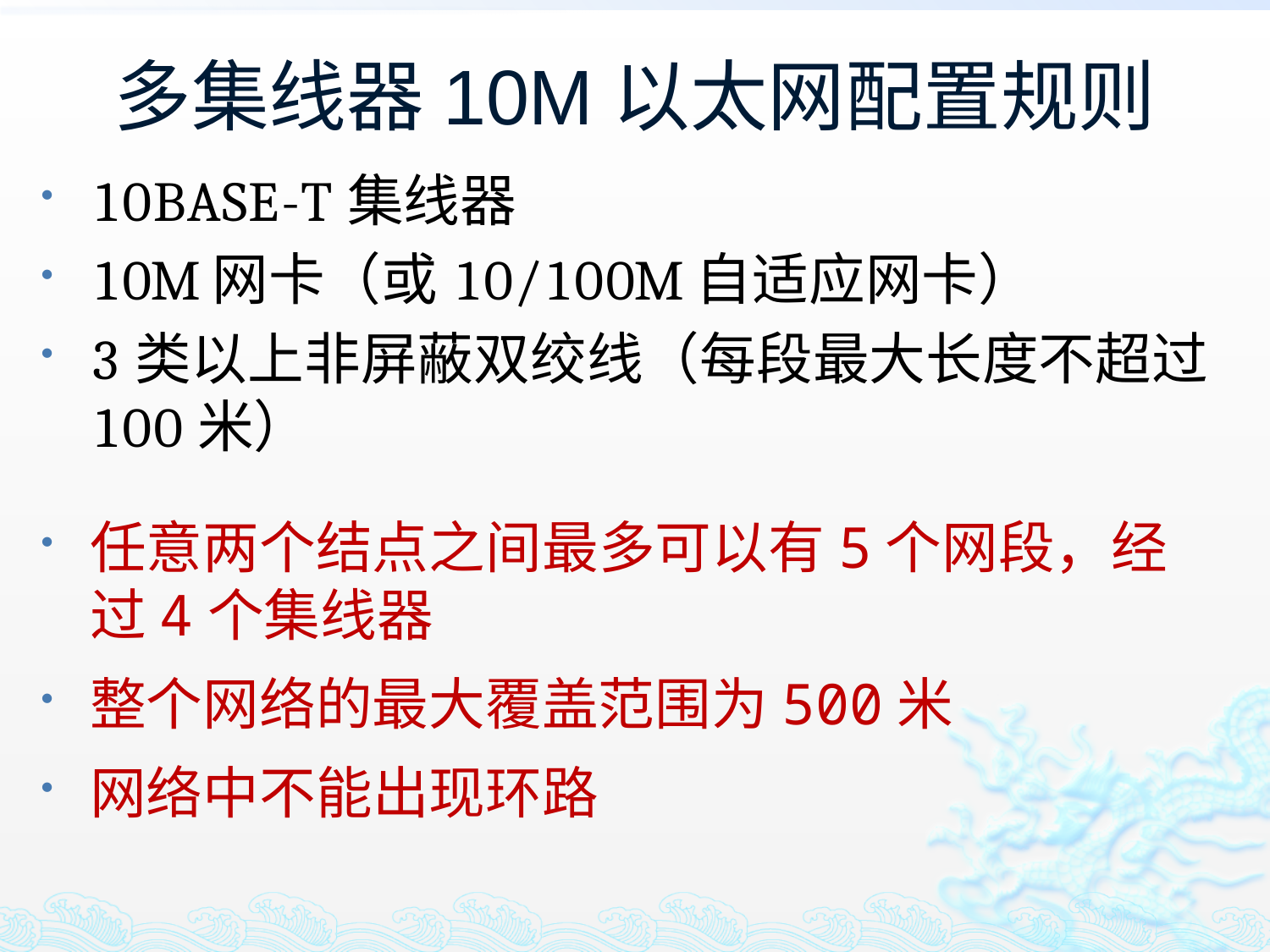

# 多集线器10M以太网配置规则
10BASE-T集线器
10M网卡（或10/100M自适应网卡）
3类以上非屏蔽双绞线（每段最大长度不超过100米）
任意两个结点之间最多可以有5个网段，经过4个集线器
整个网络的最大覆盖范围为500米
网络中不能出现环路